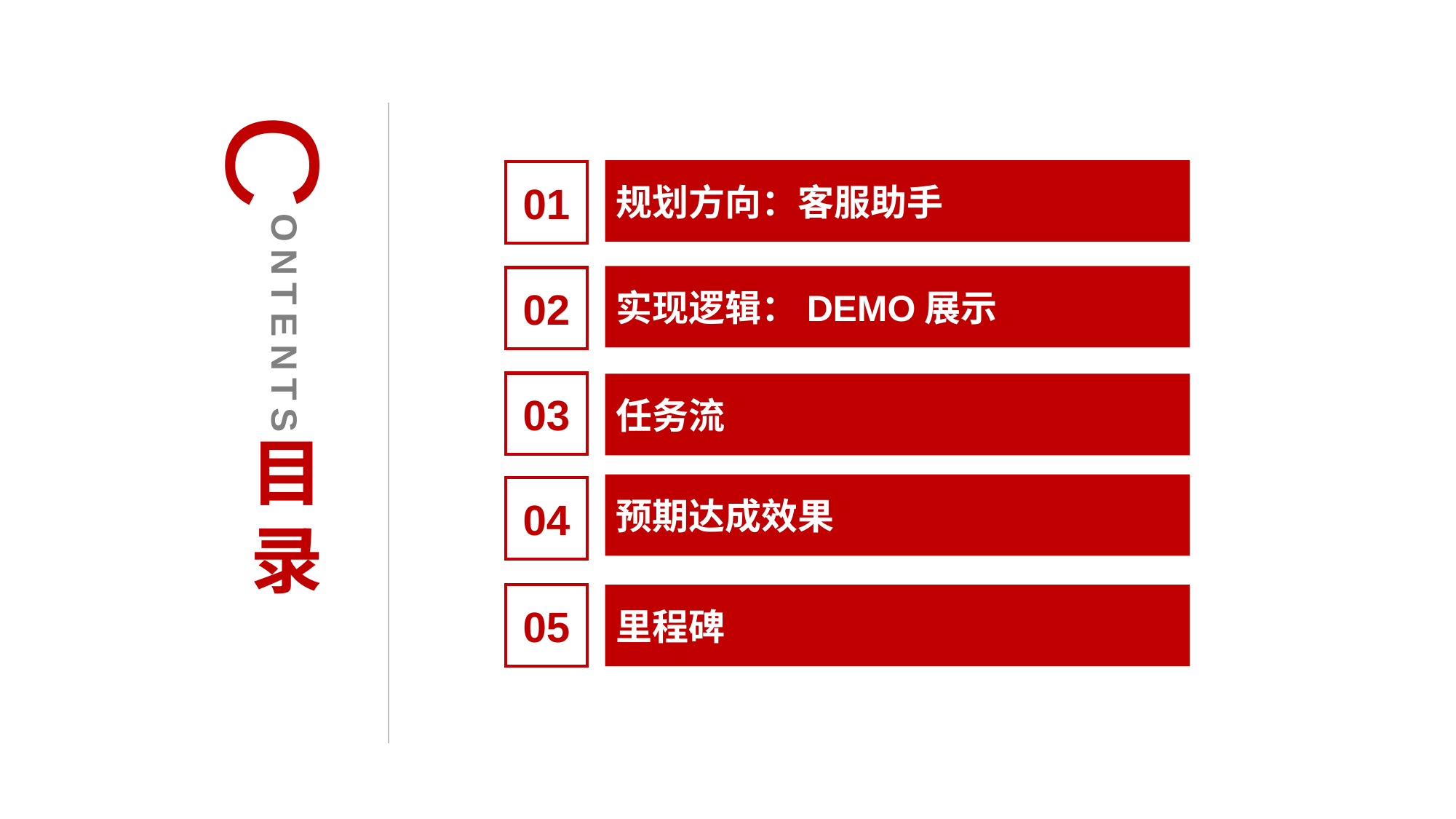

C
规划方向：客服助手
01
ONTENTS
实现逻辑：DEMO展示
02
03
任务流
目
录
预期达成效果
04
05
里程碑